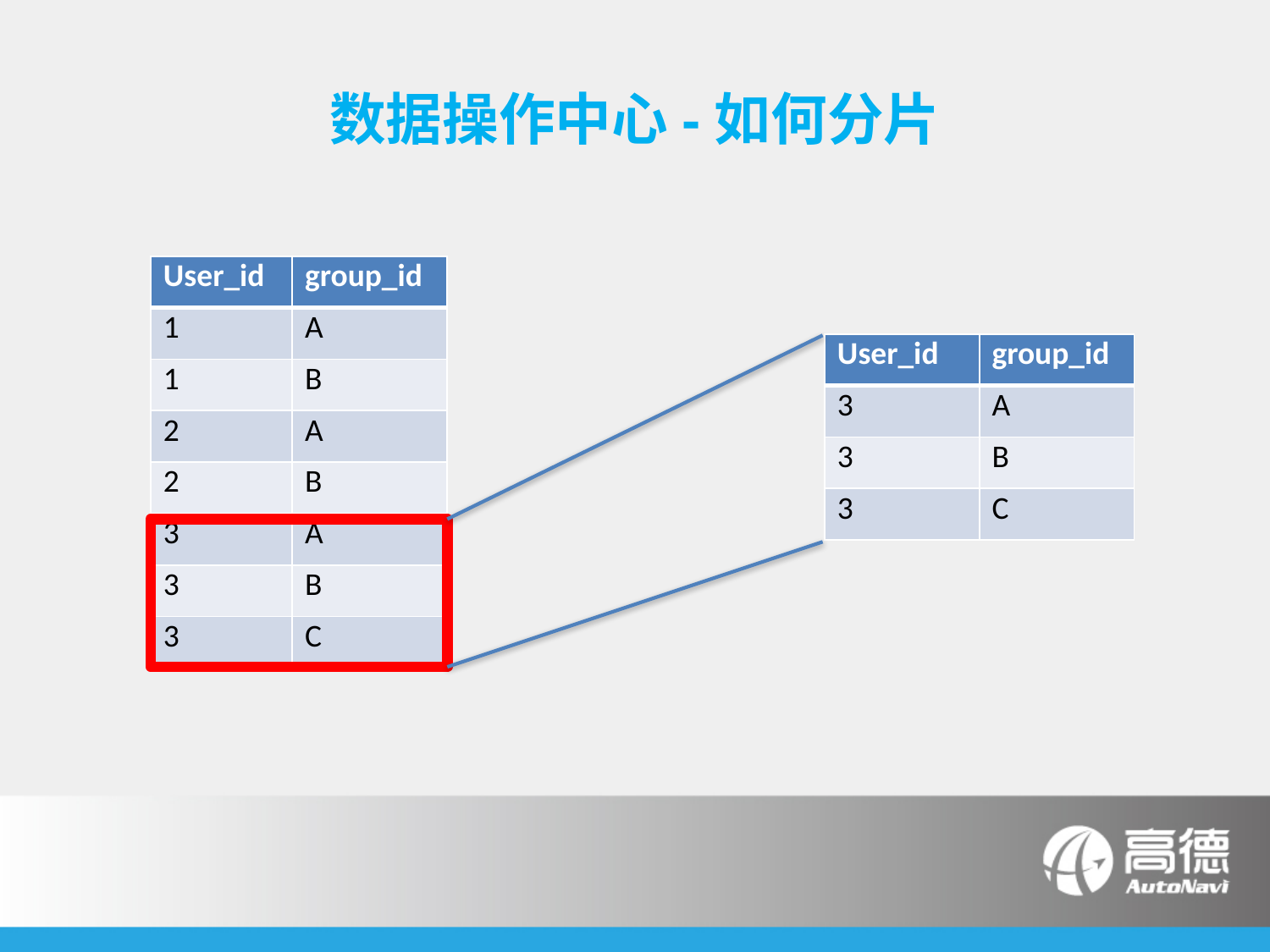

# 数据操作中心-如何分片
| User\_id | group\_id |
| --- | --- |
| 1 | A |
| 1 | B |
| 2 | A |
| 2 | B |
| 3 | A |
| 3 | B |
| 3 | C |
| User\_id | group\_id |
| --- | --- |
| 3 | A |
| 3 | B |
| 3 | C |